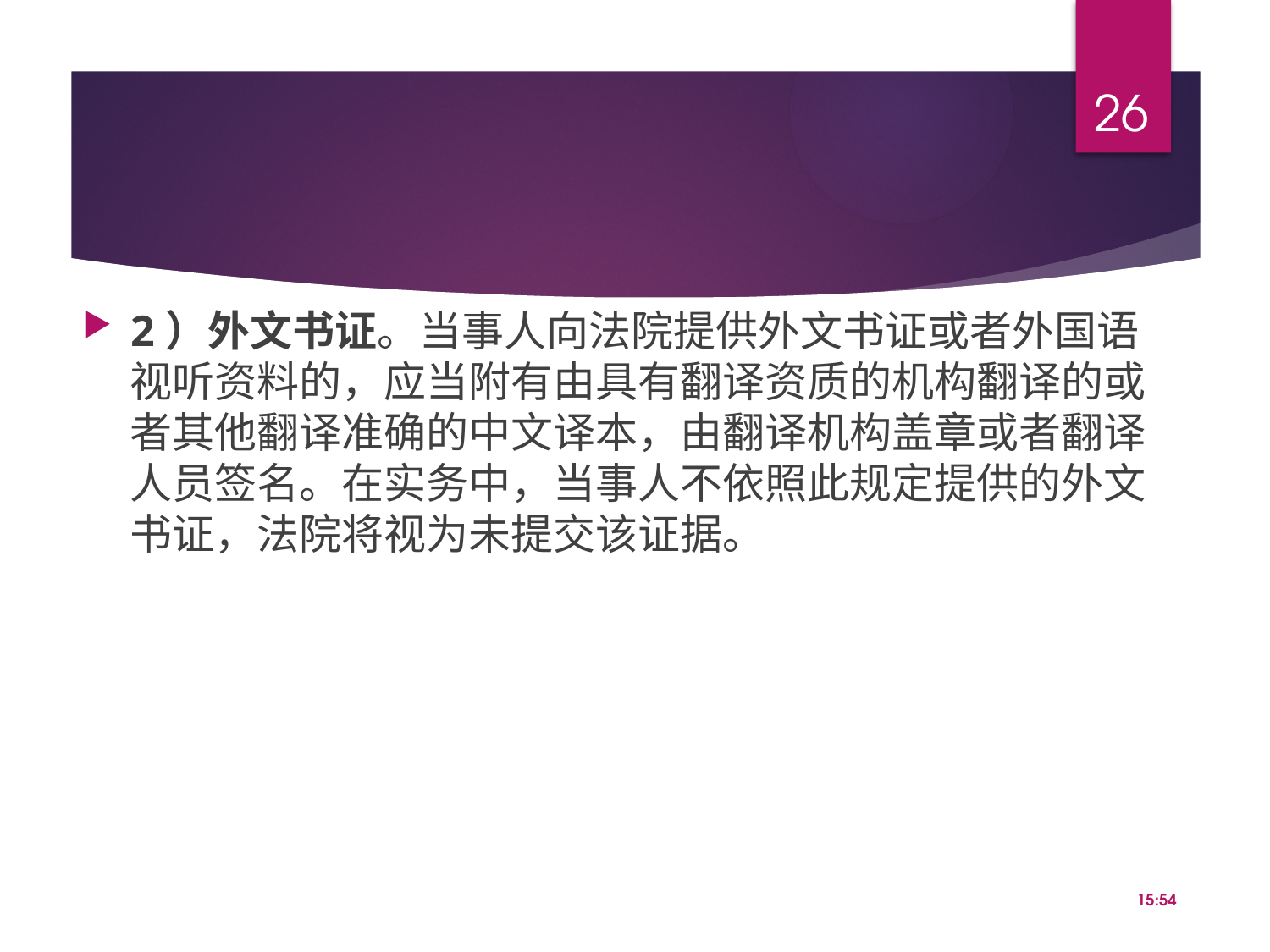

26
#
2）外文书证。当事人向法院提供外文书证或者外国语视听资料的，应当附有由具有翻译资质的机构翻译的或者其他翻译准确的中文译本，由翻译机构盖章或者翻译人员签名。在实务中，当事人不依照此规定提供的外文书证，法院将视为未提交该证据。
15:54